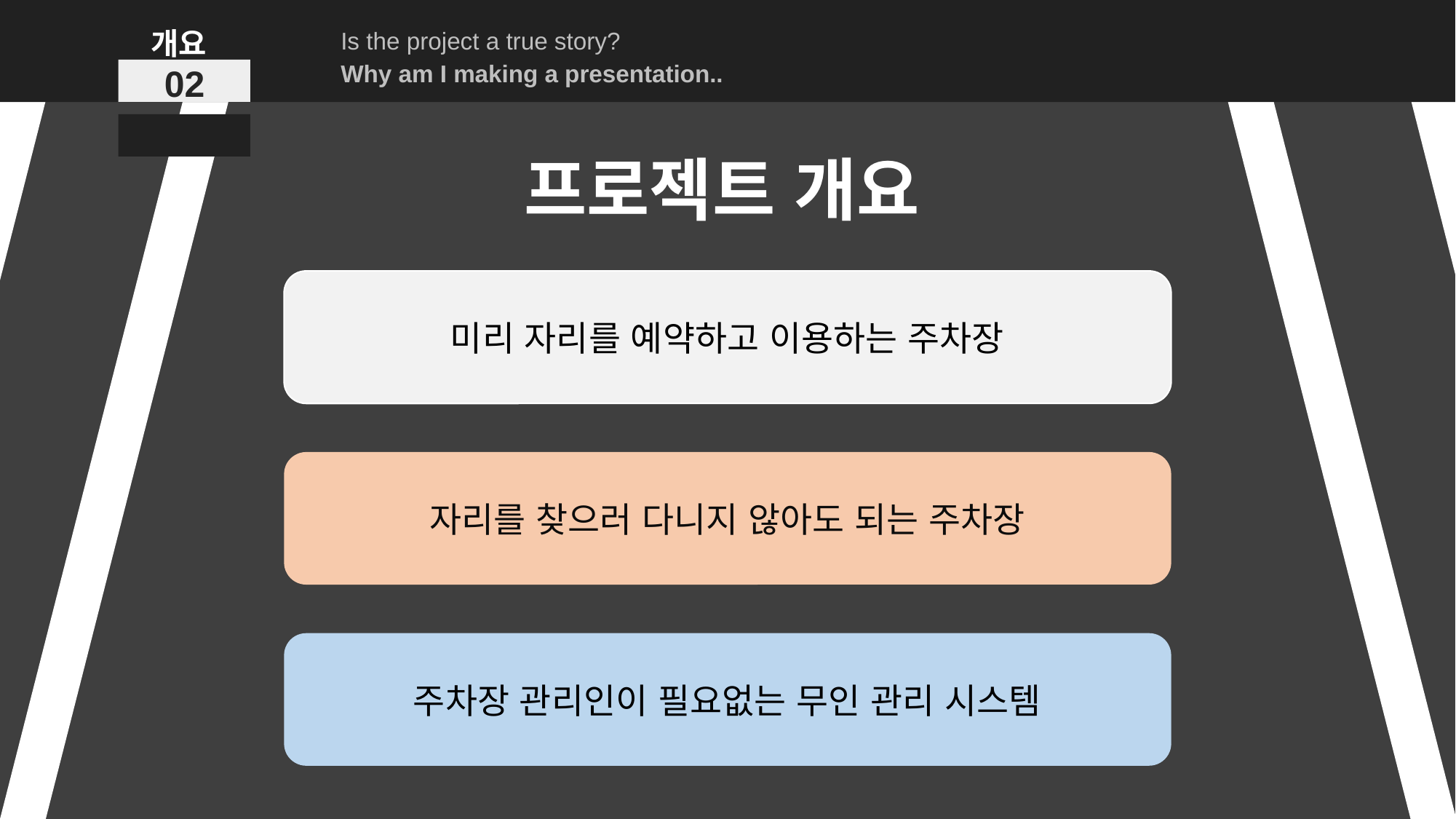

개요

Is the project a true story?
Why am I making a presentation..

02

프로젝트 개요
미리 자리를 예약하고 이용하는 주차장
자리를 찾으러 다니지 않아도 되는 주차장
주차장 관리인이 필요없는 무인 관리 시스템